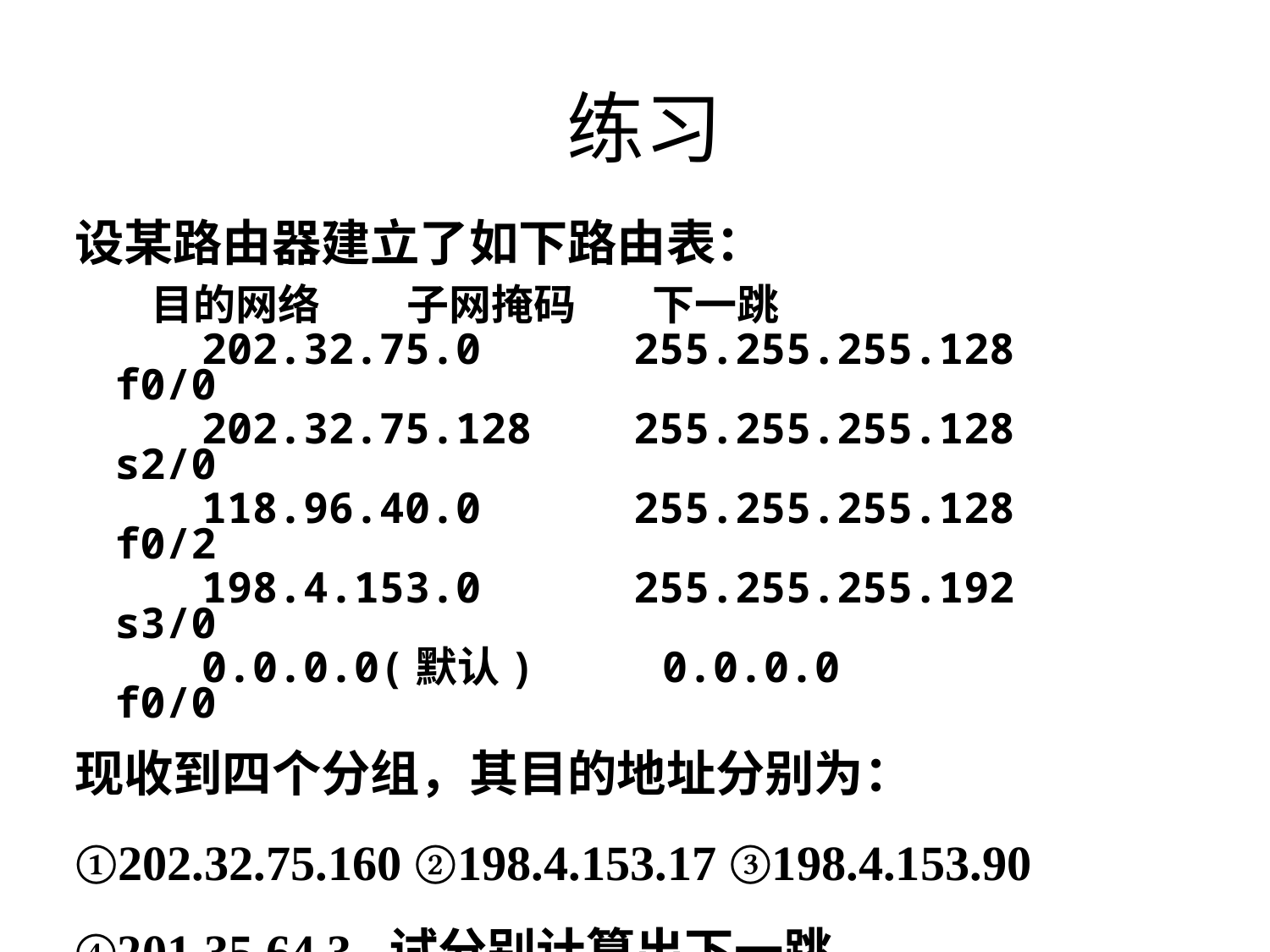

# 练习
设某路由器建立了如下路由表：
       目的网络         子网掩码        下一跳
     202.32.75.0      255.255.255.128    f0/0
     202.32.75.128    255.255.255.128    s2/0
     118.96.40.0      255.255.255.128    f0/2
     198.4.153.0      255.255.255.192    s3/0
     0.0.0.0(默认)     0.0.0.0           f0/0
现收到四个分组，其目的地址分别为：
①202.32.75.160 ②198.4.153.17 ③198.4.153.90
④201.35.64.3, 试分别计算出下一跳